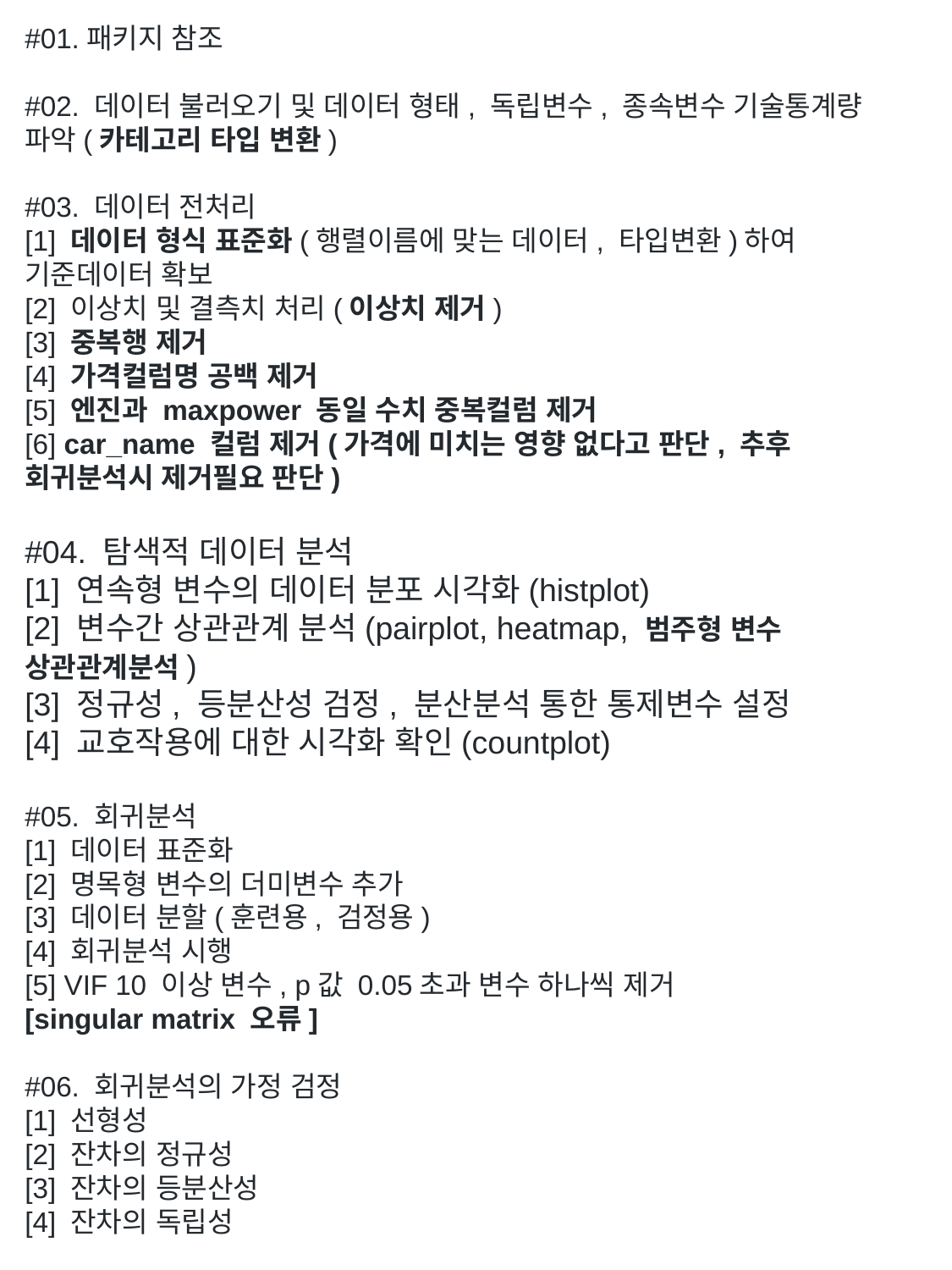

#01.패키지 참조

#02. 데이터 불러오기 및 데이터 형태, 독립변수, 종속변수 기술통계량 파악(카테고리 타입 변환)

#03. 데이터 전처리
[1] 데이터 형식 표준화(행렬이름에 맞는 데이터, 타입변환)하여 기준데이터 확보
[2] 이상치 및 결측치 처리(이상치 제거)
[3] 중복행 제거
[4] 가격컬럼명 공백 제거
[5] 엔진과 maxpower 동일 수치 중복컬럼 제거
[6] car_name 컬럼 제거(가격에 미치는 영향 없다고 판단, 추후 회귀분석시 제거필요 판단)

#04. 탐색적 데이터 분석
[1] 연속형 변수의 데이터 분포 시각화(histplot)
[2] 변수간 상관관계 분석(pairplot, heatmap, 범주형 변수 상관관계분석)
[3] 정규성, 등분산성 검정, 분산분석 통한 통제변수 설정
[4] 교호작용에 대한 시각화 확인(countplot)

#05. 회귀분석
[1] 데이터 표준화
[2] 명목형 변수의 더미변수 추가
[3] 데이터 분할(훈련용, 검정용)
[4] 회귀분석 시행
[5] VIF 10 이상 변수, p값 0.05초과 변수 하나씩 제거
[singular matrix 오류]

#06. 회귀분석의 가정 검정
[1] 선형성
[2] 잔차의 정규성
[3] 잔차의 등분산성
[4] 잔차의 독립성